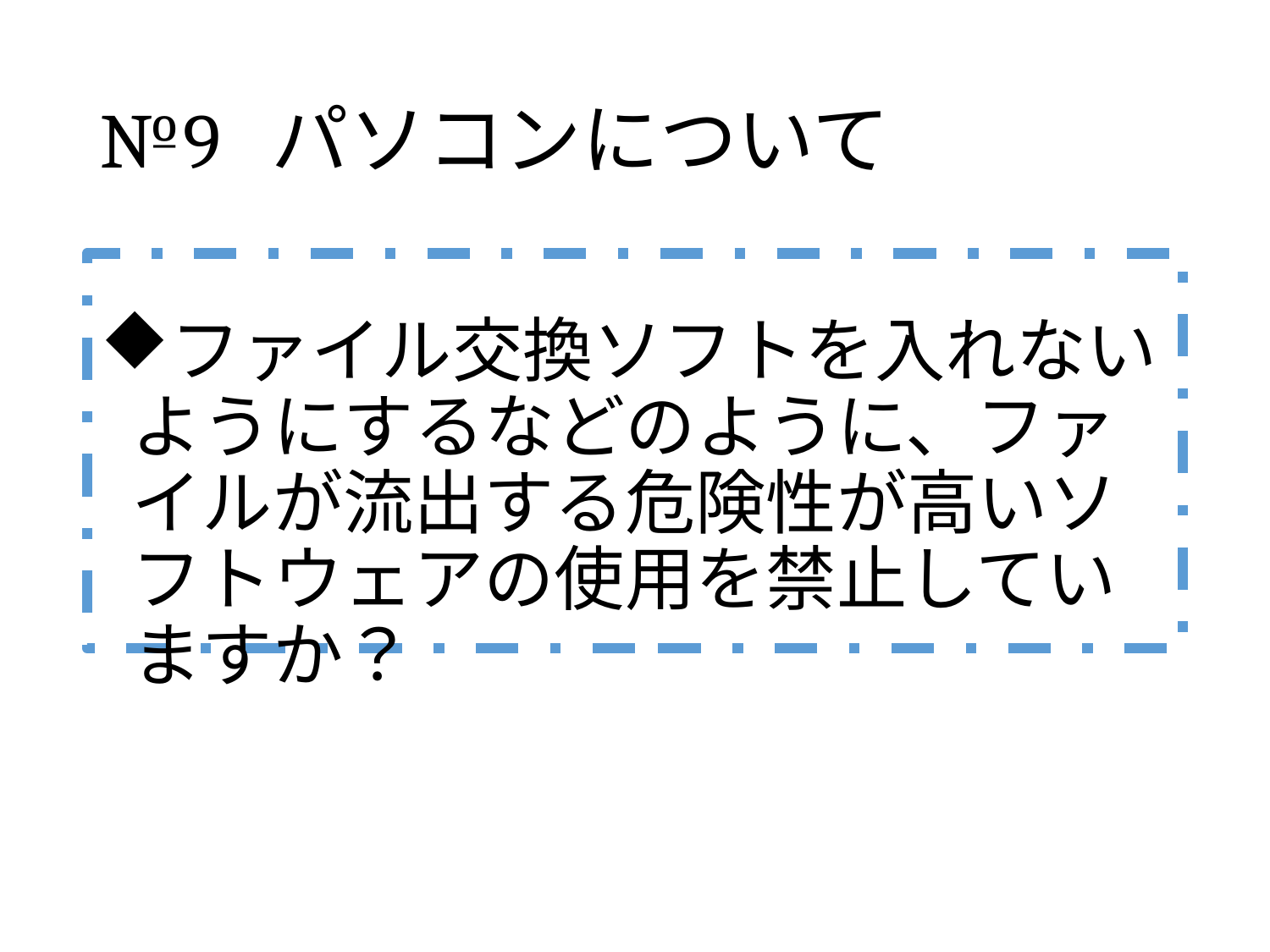

# №9  パソコンについて

ファイル交換ソフトを入れないようにするなどのように、ファイルが流出する危険性が高いソフトウェアの使用を禁止していますか？